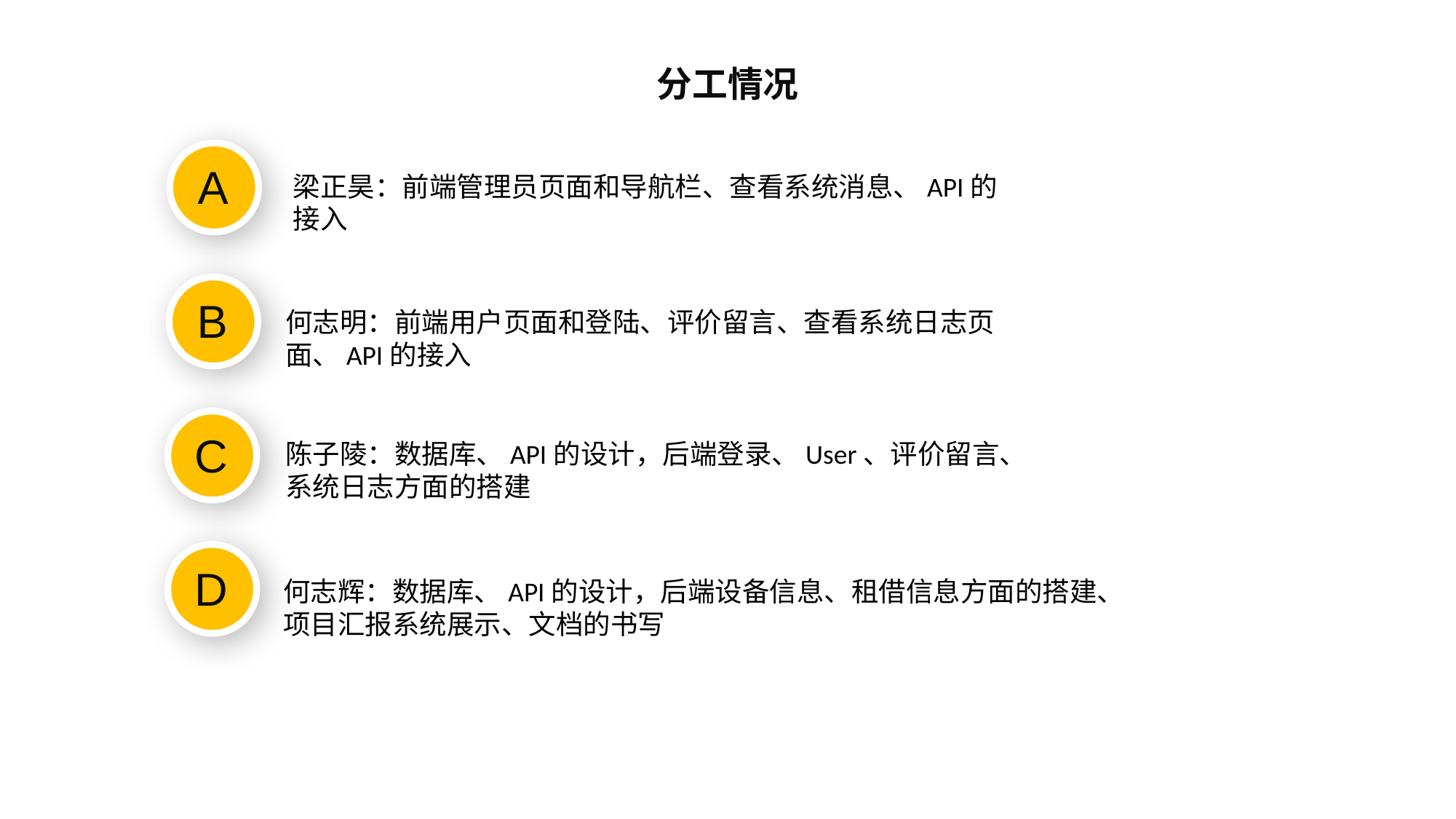

分工情况

A
梁正昊：前端管理员页面和导航栏、查看系统消息、API的接入

B
何志明：前端用户页面和登陆、评价留言、查看系统日志页面、API的接入

C
陈子陵：数据库、API的设计，后端登录、User、评价留言、系统日志方面的搭建

D
何志辉：数据库、API的设计，后端设备信息、租借信息方面的搭建、项目汇报系统展示、文档的书写